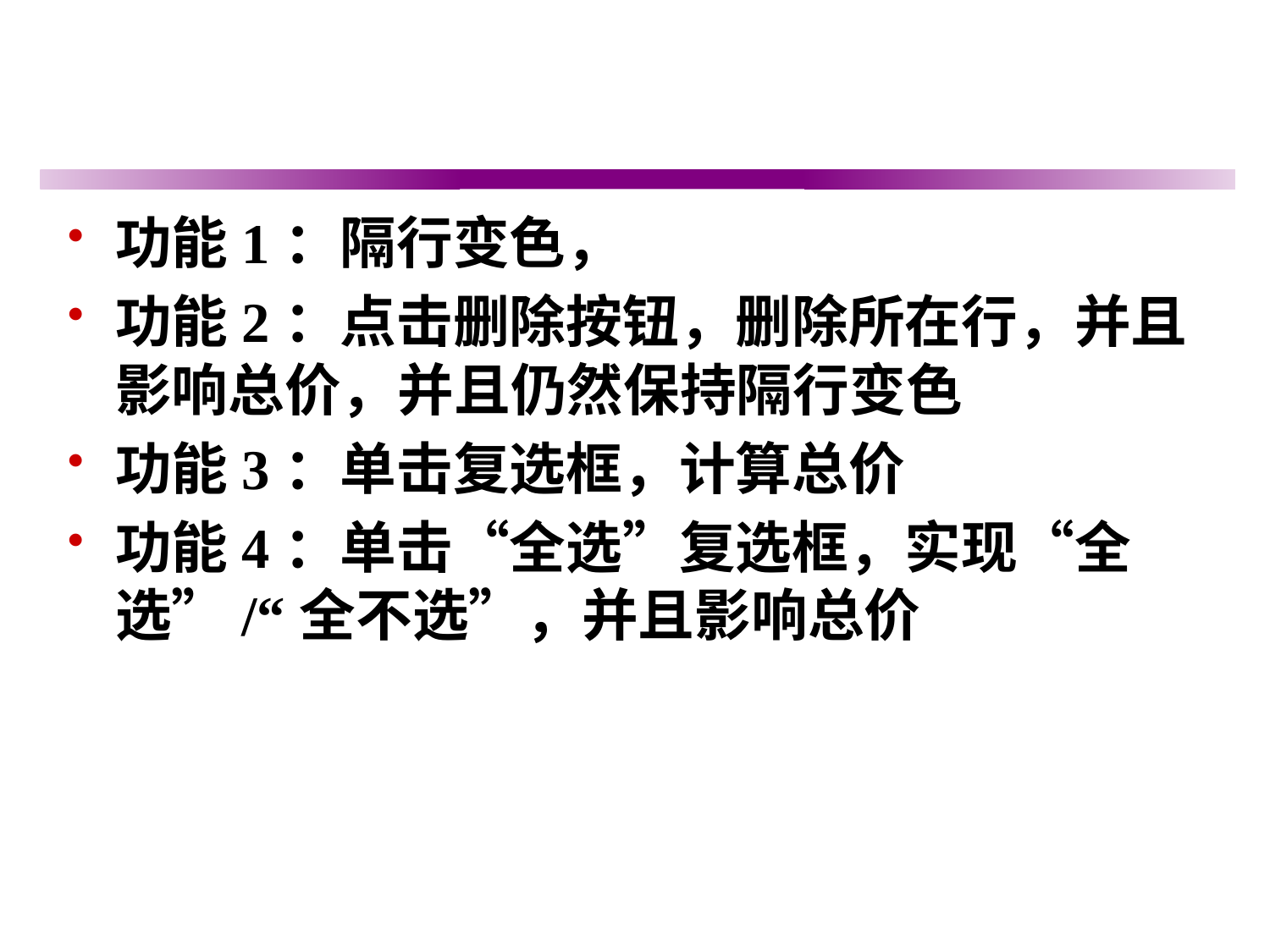

#
功能1：隔行变色，
功能2：点击删除按钮，删除所在行，并且影响总价，并且仍然保持隔行变色
功能3：单击复选框，计算总价
功能4：单击“全选”复选框，实现“全选”/“全不选”，并且影响总价